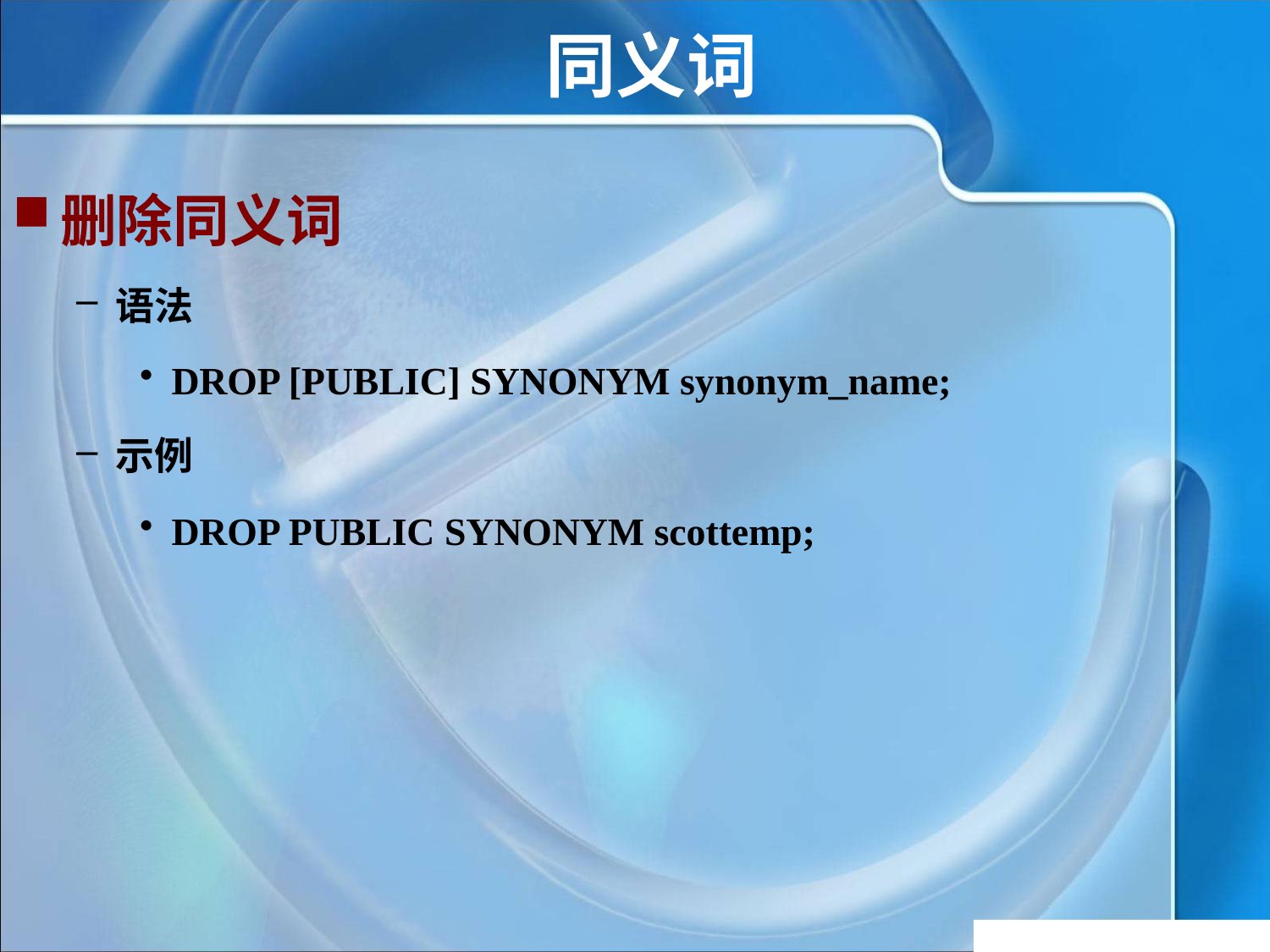

# 同义词
删除同义词
语法
DROP [PUBLIC] SYNONYM synonym_name;
示例
DROP PUBLIC SYNONYM scottemp;
174